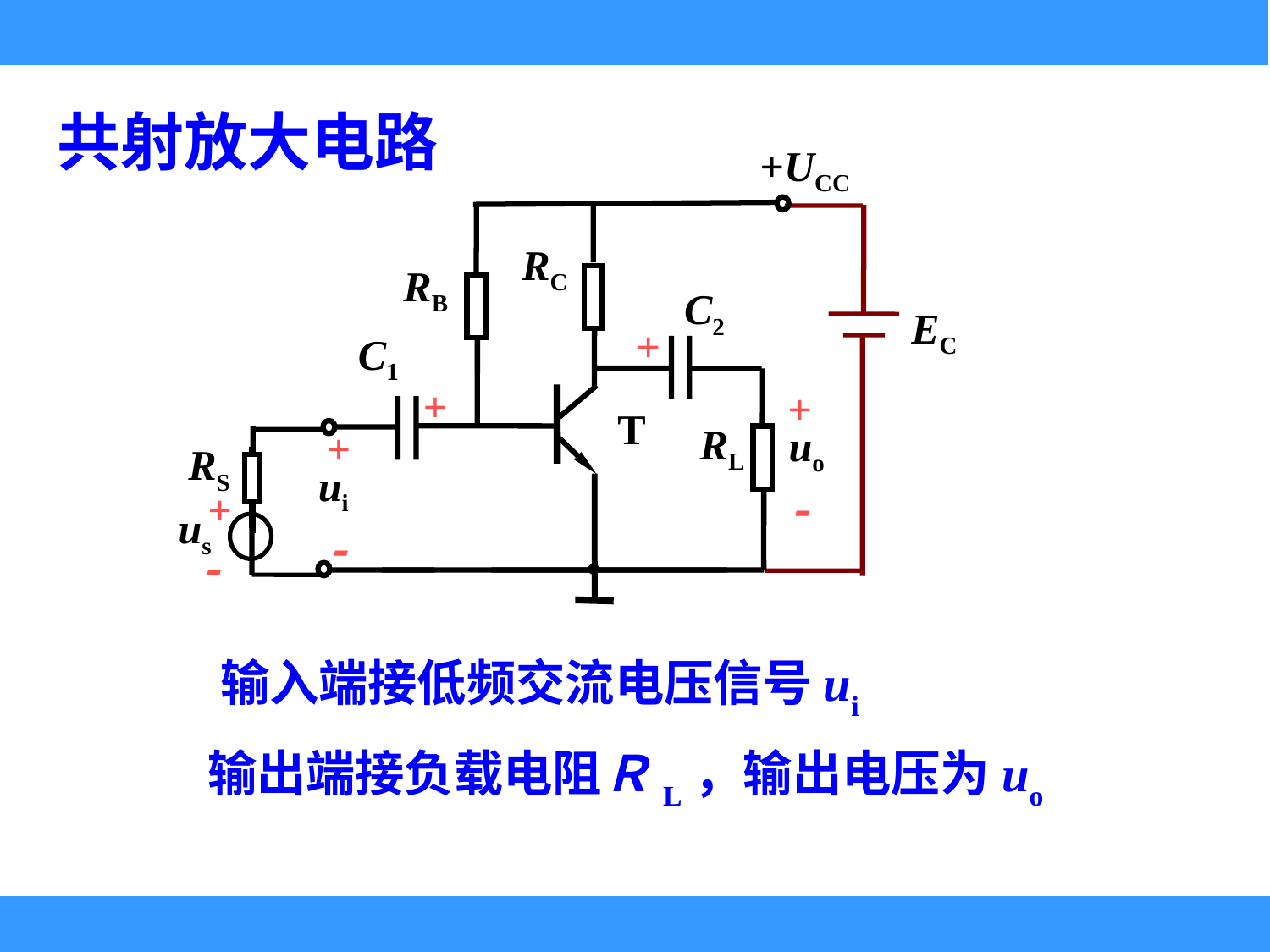

共射放大电路
+UCC

RC
RB

C2

+

C1

+
+

T

RL
+
uo

ui

-
-

EC

RS

+
us

-

输入端接低频交流电压信号ui
输出端接负载电阻ＲL，输出电压为uo